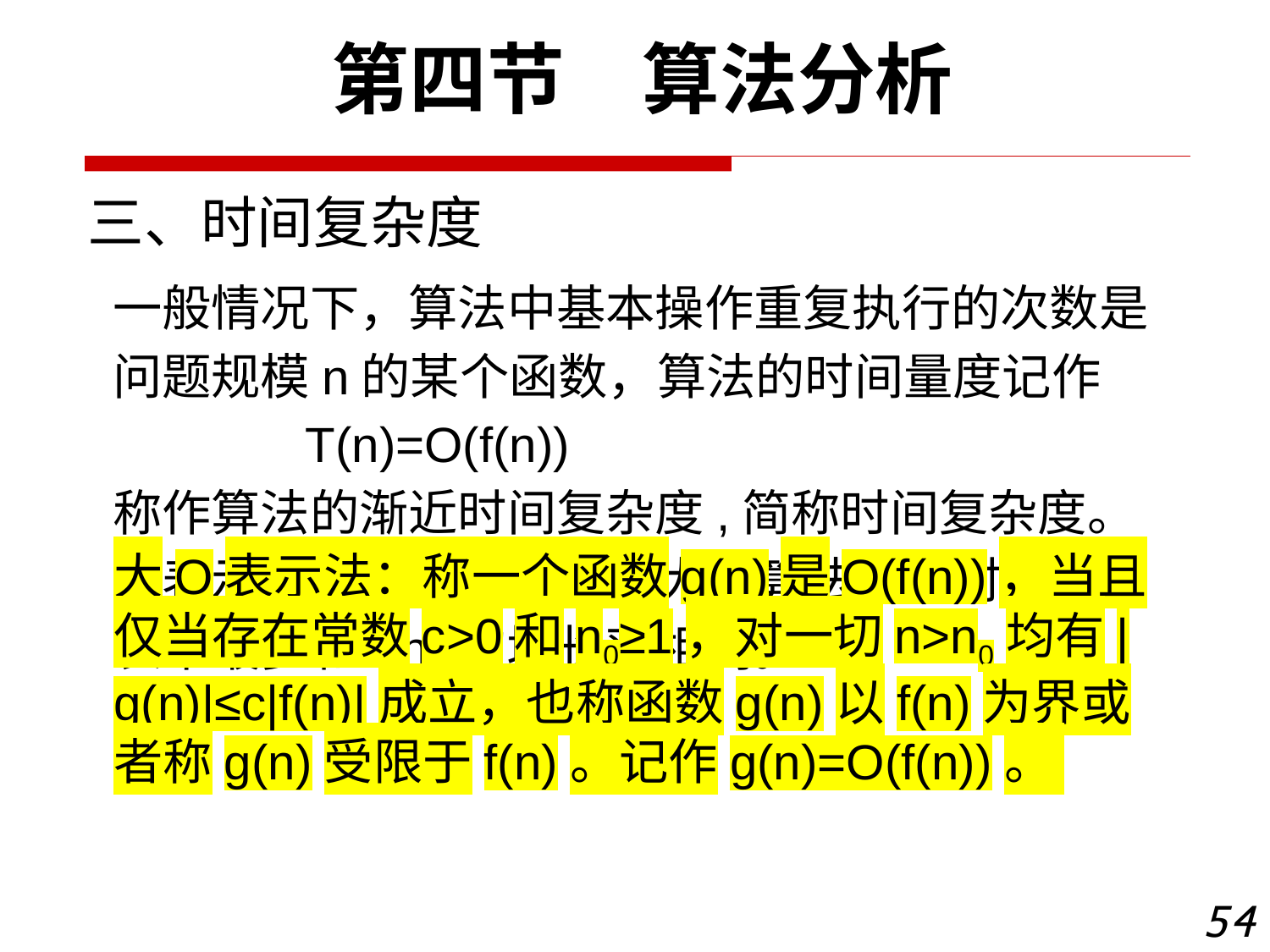

第四节　算法分析
三、时间复杂度
一般情况下，算法中基本操作重复执行的次数是
问题规模n的某个函数，算法的时间量度记作
              T(n)=O(f(n))
称作算法的渐近时间复杂度,简称时间复杂度。
它表示随问题规模n的增大，算法执行时间的增
长率最多和f(n)的增长率相同。
大O表示法：称一个函数g(n)是O(f(n))，当且仅当存在常数c>0和n0≥1，对一切n>n0均有|g(n)|≤c|f(n)|成立，也称函数g(n)以f(n)为界或者称g(n)受限于f(n)。记作g(n)=O(f(n))。
54